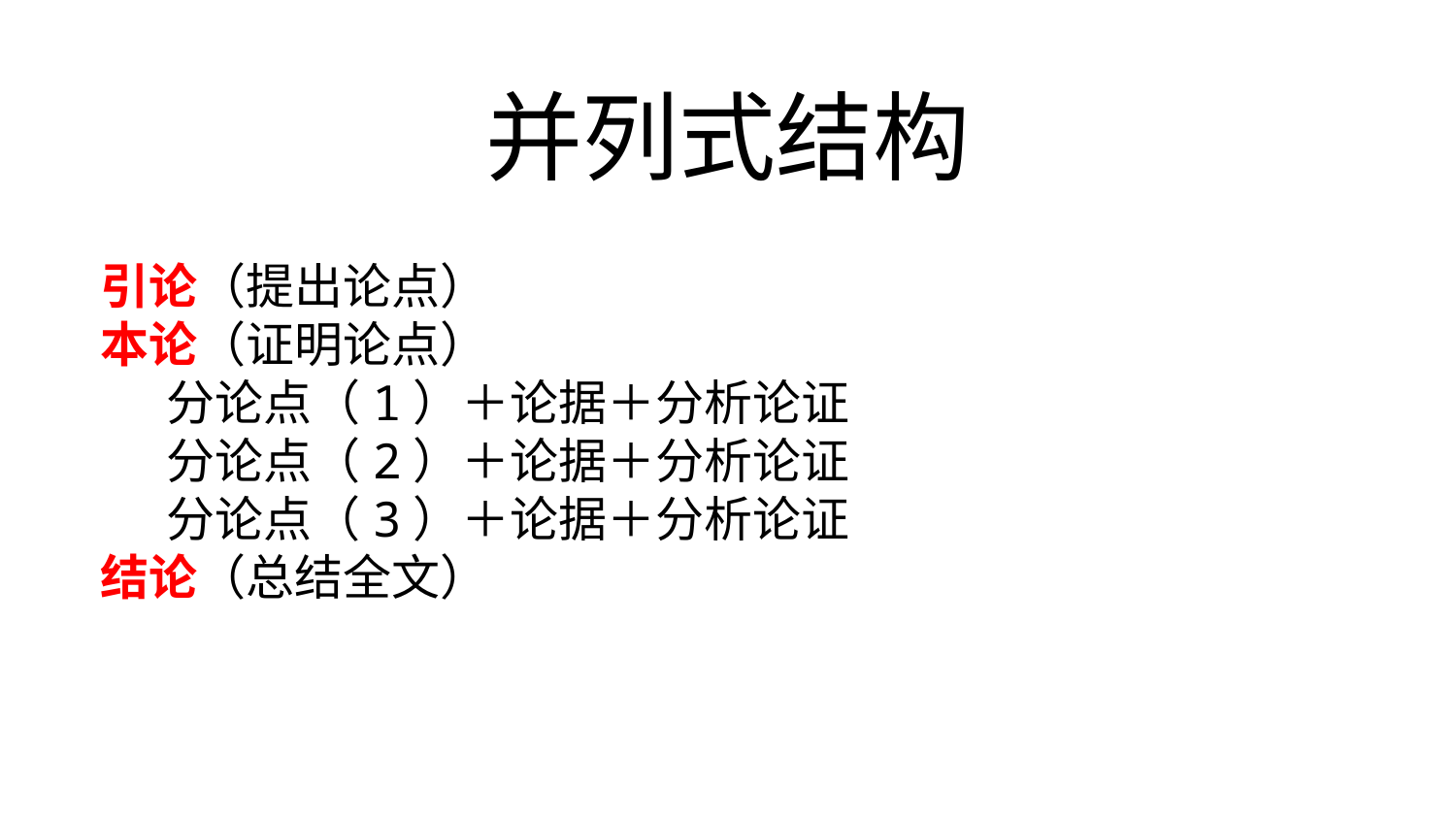

# 并列式结构
引论（提出论点）
本论（证明论点）
     分论点（1）＋论据＋分析论证
     分论点（2）＋论据＋分析论证
     分论点（3）＋论据＋分析论证
结论（总结全文）